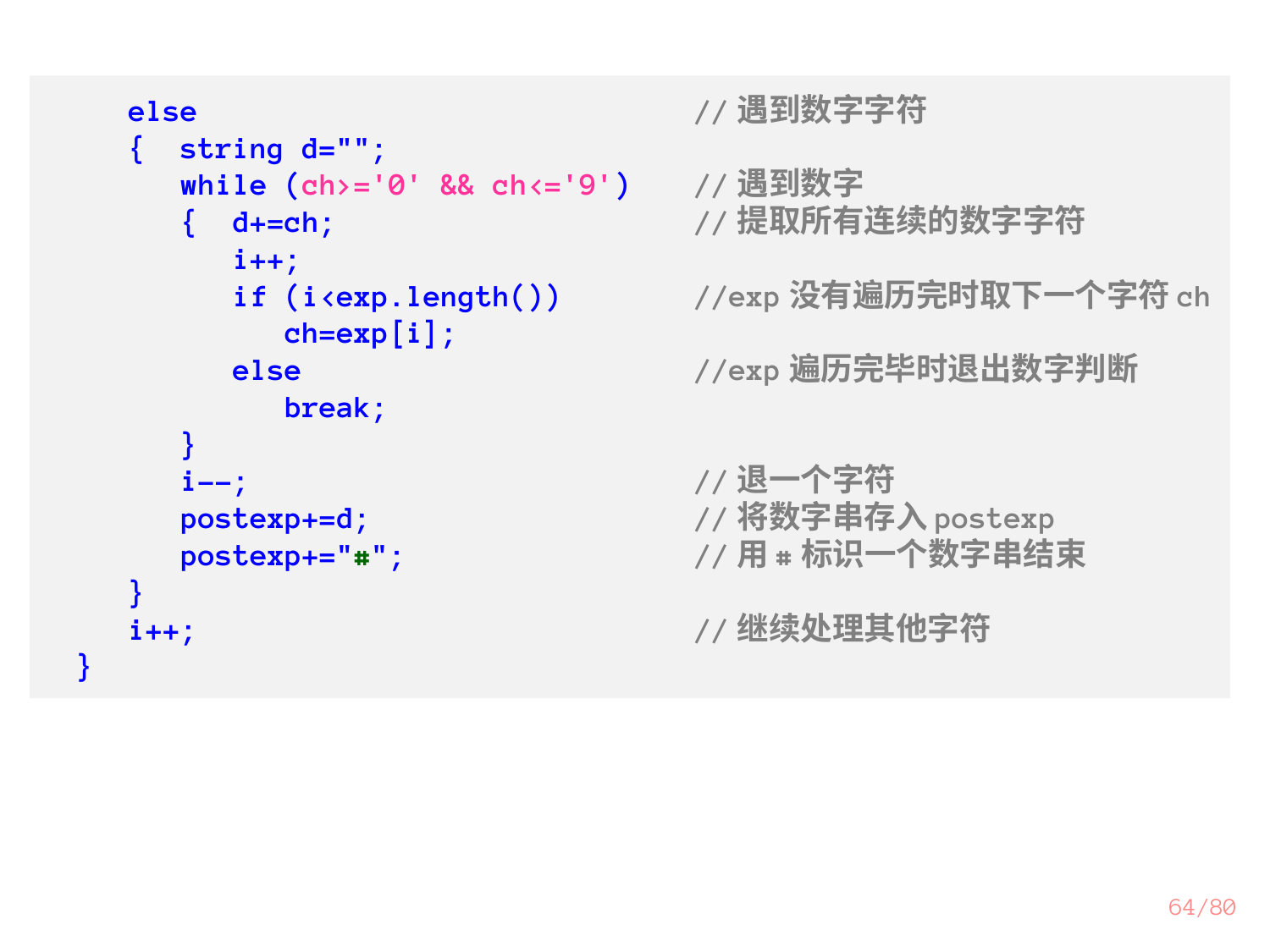

else				//遇到数字字符
    {  string d="";
       while (ch>='0' && ch<='9')   	//遇到数字
       {  d+=ch;			//提取所有连续的数字字符
          i++;
          if (i<exp.length())	   	//exp没有遍历完时取下一个字符ch
             ch=exp[i];
          else			   	//exp遍历完毕时退出数字判断
             break;
       }
       i--;			   	//退一个字符
       postexp+=d;		   	//将数字串存入postexp
       postexp+="#";		   	//用#标识一个数字串结束
    }
    i++;				//继续处理其他字符
 }
64/80